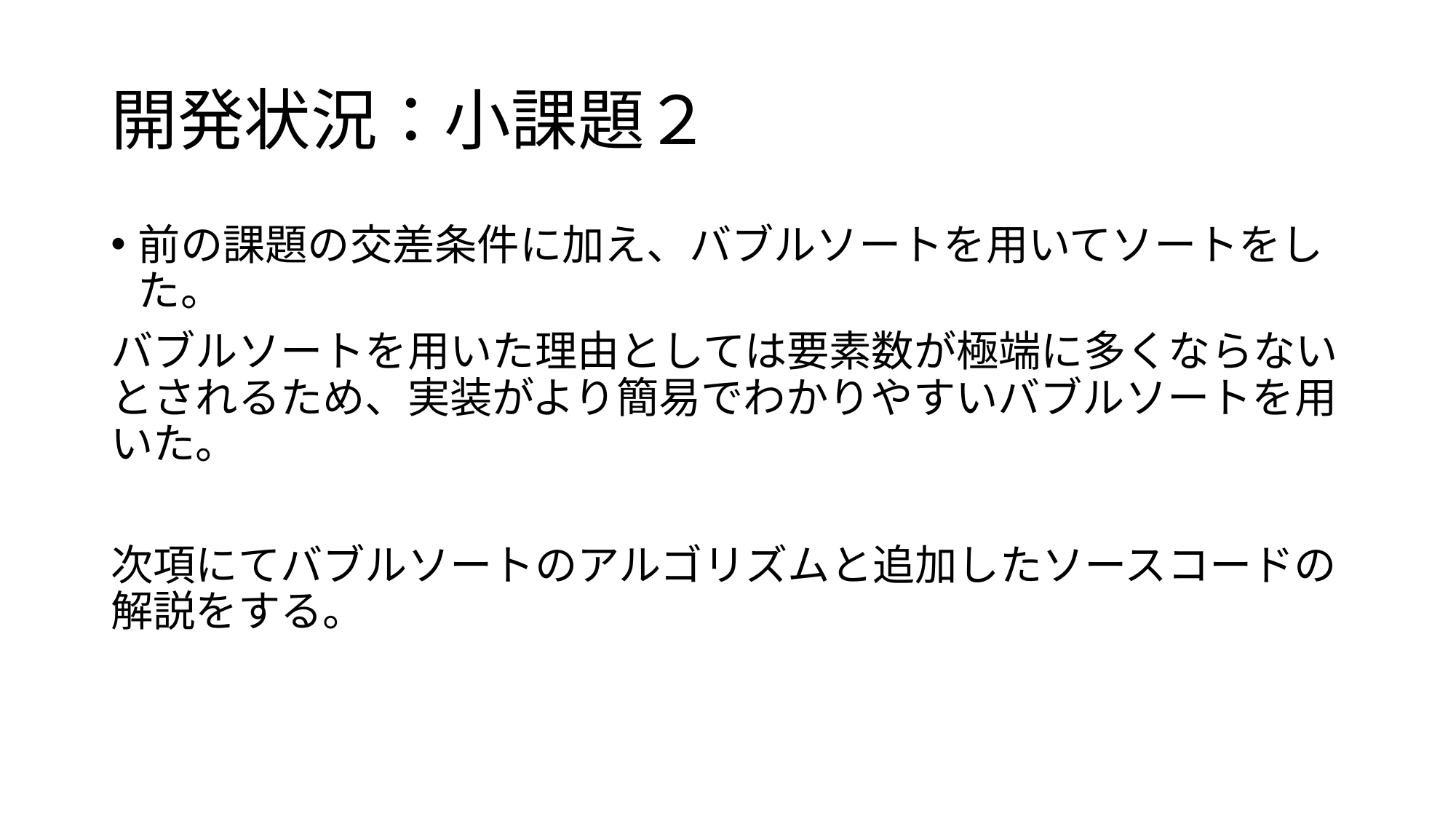

# 開発状況：小課題２
前の課題の交差条件に加え、バブルソートを用いてソートをした。
バブルソートを用いた理由としては要素数が極端に多くならないとされるため、実装がより簡易でわかりやすいバブルソートを用いた。

次項にてバブルソートのアルゴリズムと追加したソースコードの解説をする。